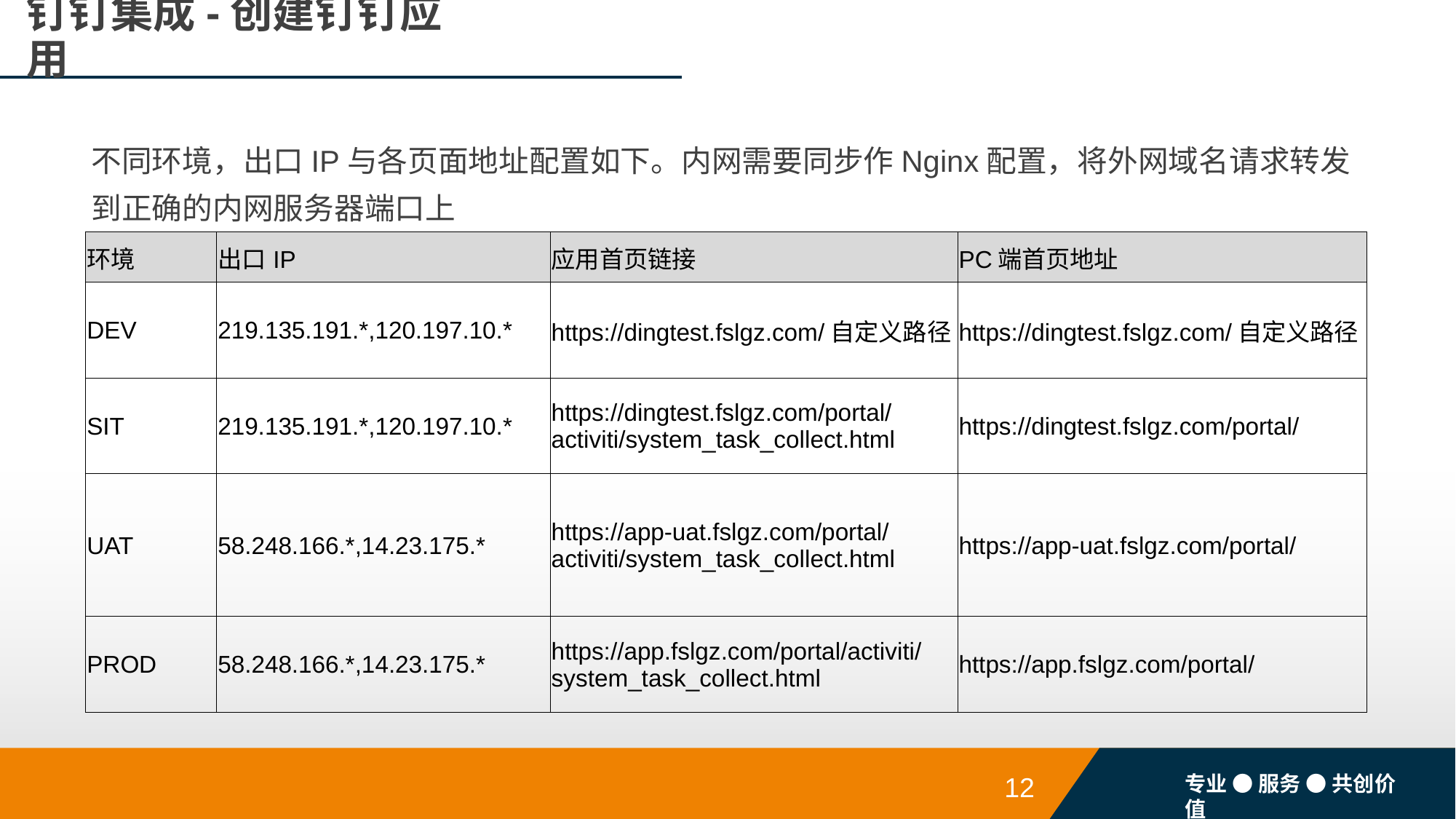

# 钉钉集成-创建钉钉应用
不同环境，出口IP与各页面地址配置如下。内网需要同步作Nginx配置，将外网域名请求转发到正确的内网服务器端口上
| 环境 | 出口IP | 应用首页链接 | PC端首页地址 |
| --- | --- | --- | --- |
| DEV | 219.135.191.\*,120.197.10.\* | https://dingtest.fslgz.com/自定义路径 | https://dingtest.fslgz.com/自定义路径 |
| SIT | 219.135.191.\*,120.197.10.\* | https://dingtest.fslgz.com/portal/activiti/system\_task\_collect.html | https://dingtest.fslgz.com/portal/ |
| UAT | 58.248.166.\*,14.23.175.\* | https://app-uat.fslgz.com/portal/activiti/system\_task\_collect.html | https://app-uat.fslgz.com/portal/ |
| PROD | 58.248.166.\*,14.23.175.\* | https://app.fslgz.com/portal/activiti/system\_task\_collect.html | https://app.fslgz.com/portal/ |